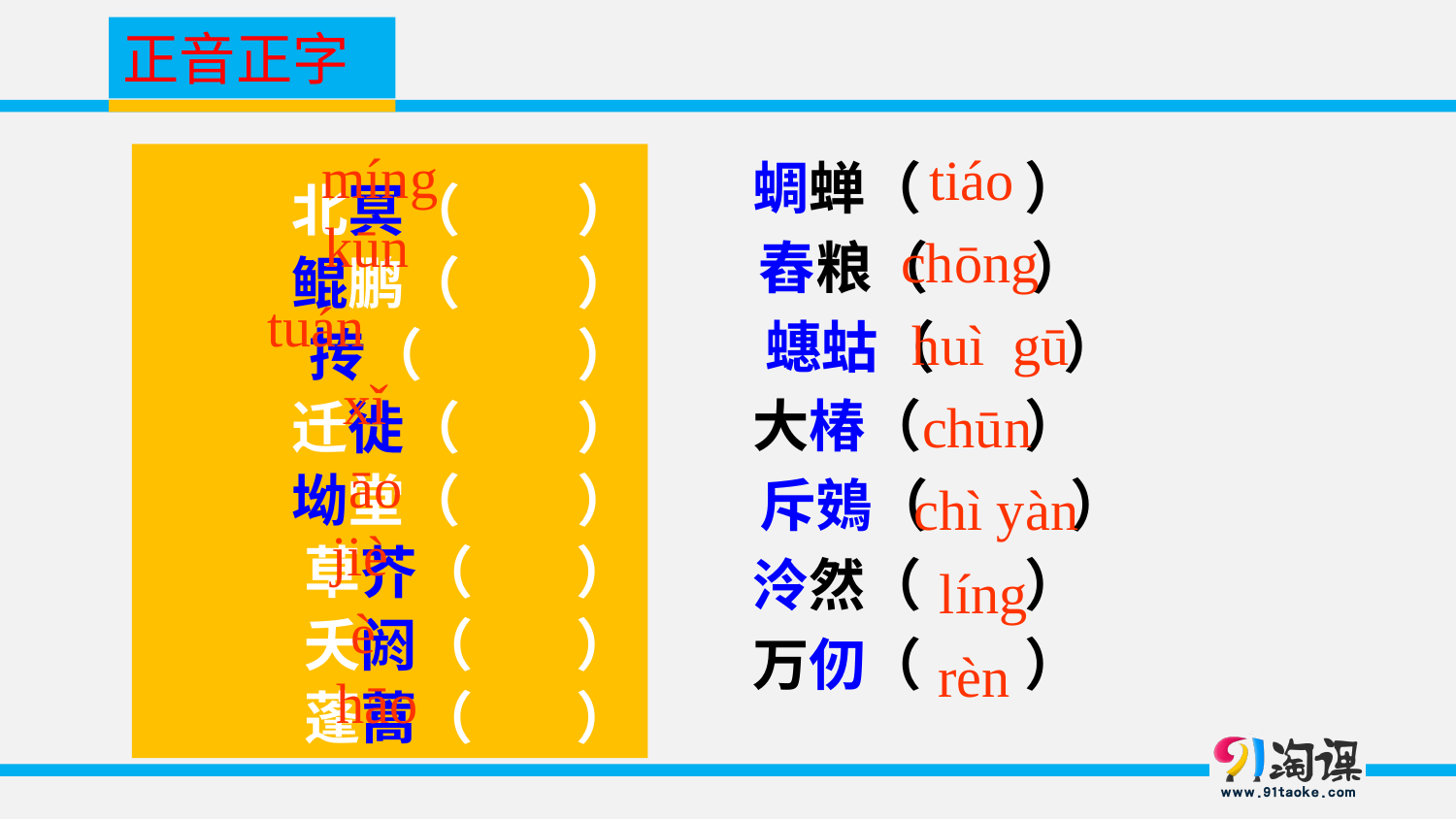

正音正字
 míng
 tiáo
北冥（         ）
鲲鹏（         ）
抟（            ）
迁徙（         ）
坳堂（         ）
草芥（        ）
夭阏（        ）
蓬蒿（        ）
蜩蝉（        ）
舂粮（        ）
  蟪蛄（          ）
大椿（        ）
  斥鴳（           ）
泠然（        ）
万仞（        ）

 kūn
chōng
tuán
huì  gū
xǐ
chūn
 āo
chì yàn
jiè
líng
 è
 rèn
 hāo